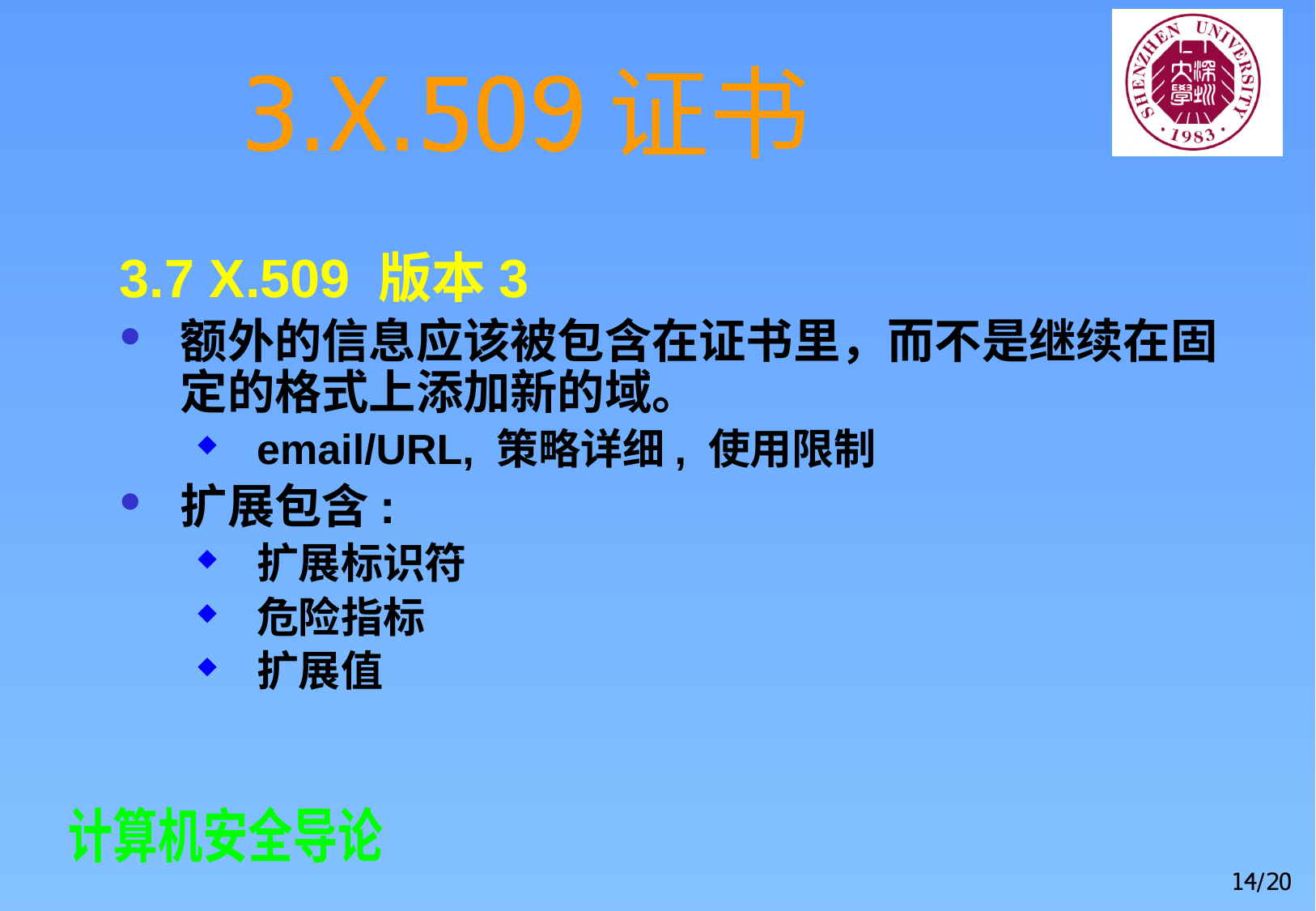

# 3.X.509证书
3.7 X.509 版本3
额外的信息应该被包含在证书里，而不是继续在固定的格式上添加新的域。
email/URL, 策略详细, 使用限制
扩展包含:
扩展标识符
危险指标
扩展值

14/20